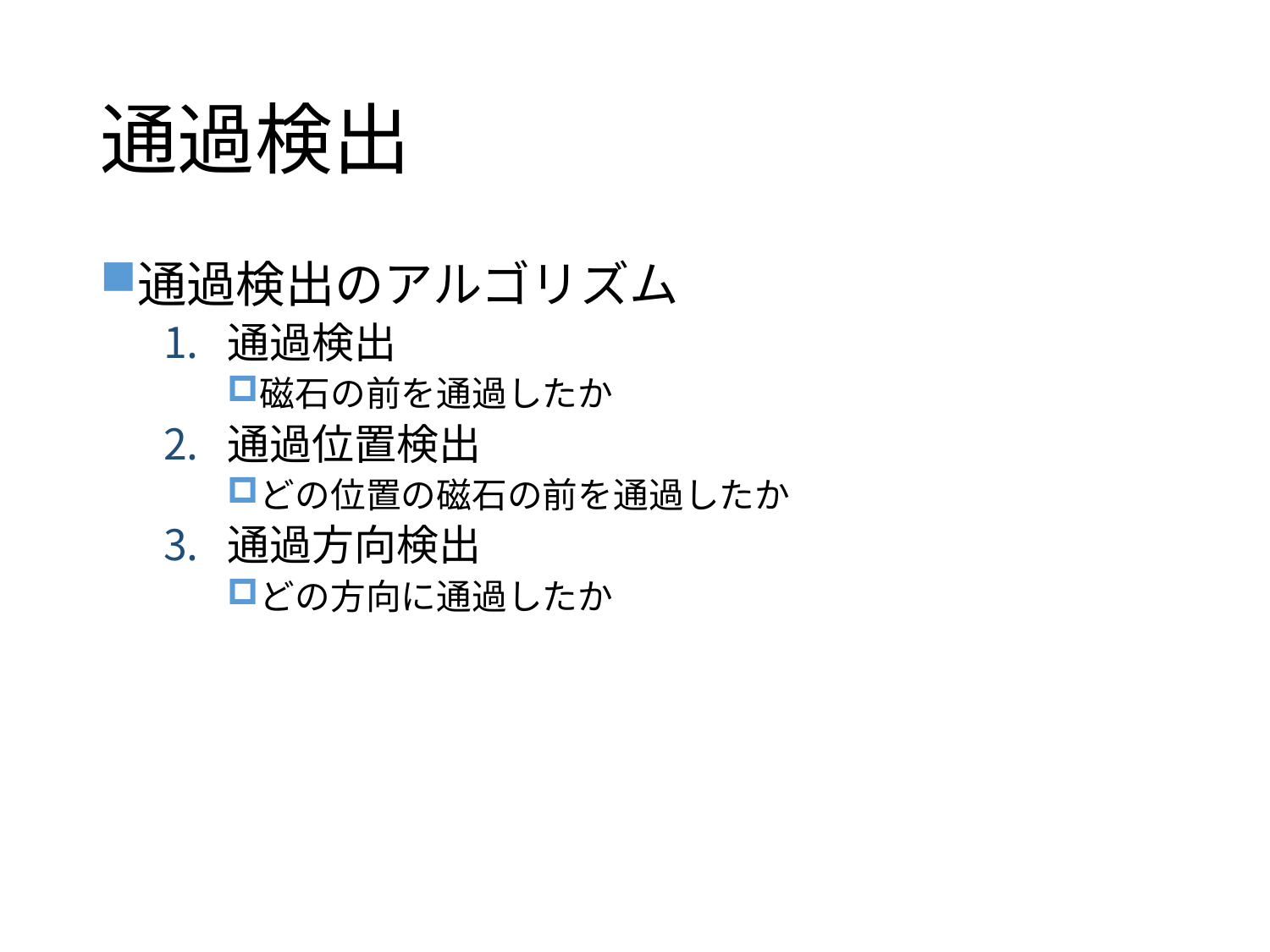

# 通過検出
通過検出のアルゴリズム
通過検出
磁石の前を通過したか
通過位置検出
どの位置の磁石の前を通過したか
通過方向検出
どの方向に通過したか